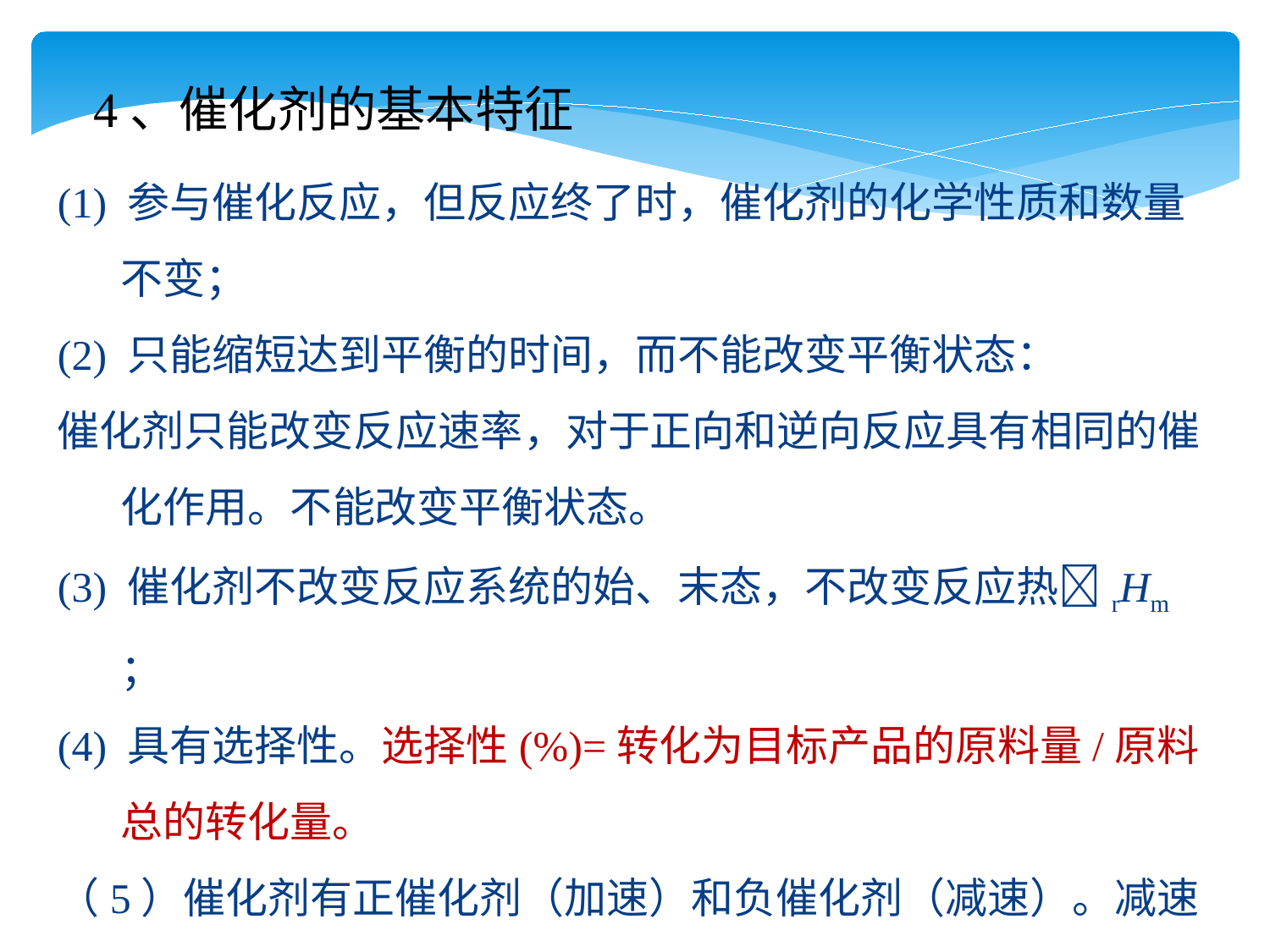

4、催化剂的基本特征
(1) 参与催化反应，但反应终了时，催化剂的化学性质和数量不变；
(2) 只能缩短达到平衡的时间，而不能改变平衡状态：
催化剂只能改变反应速率，对于正向和逆向反应具有相同的催化作用。不能改变平衡状态。
(3) 催化剂不改变反应系统的始、末态，不改变反应热ΔrHm ；
(4) 具有选择性。选择性(%)=转化为目标产品的原料量/原料总的转化量。
（5）催化剂有正催化剂（加速）和负催化剂（减速）。减速者又称为阻化剂